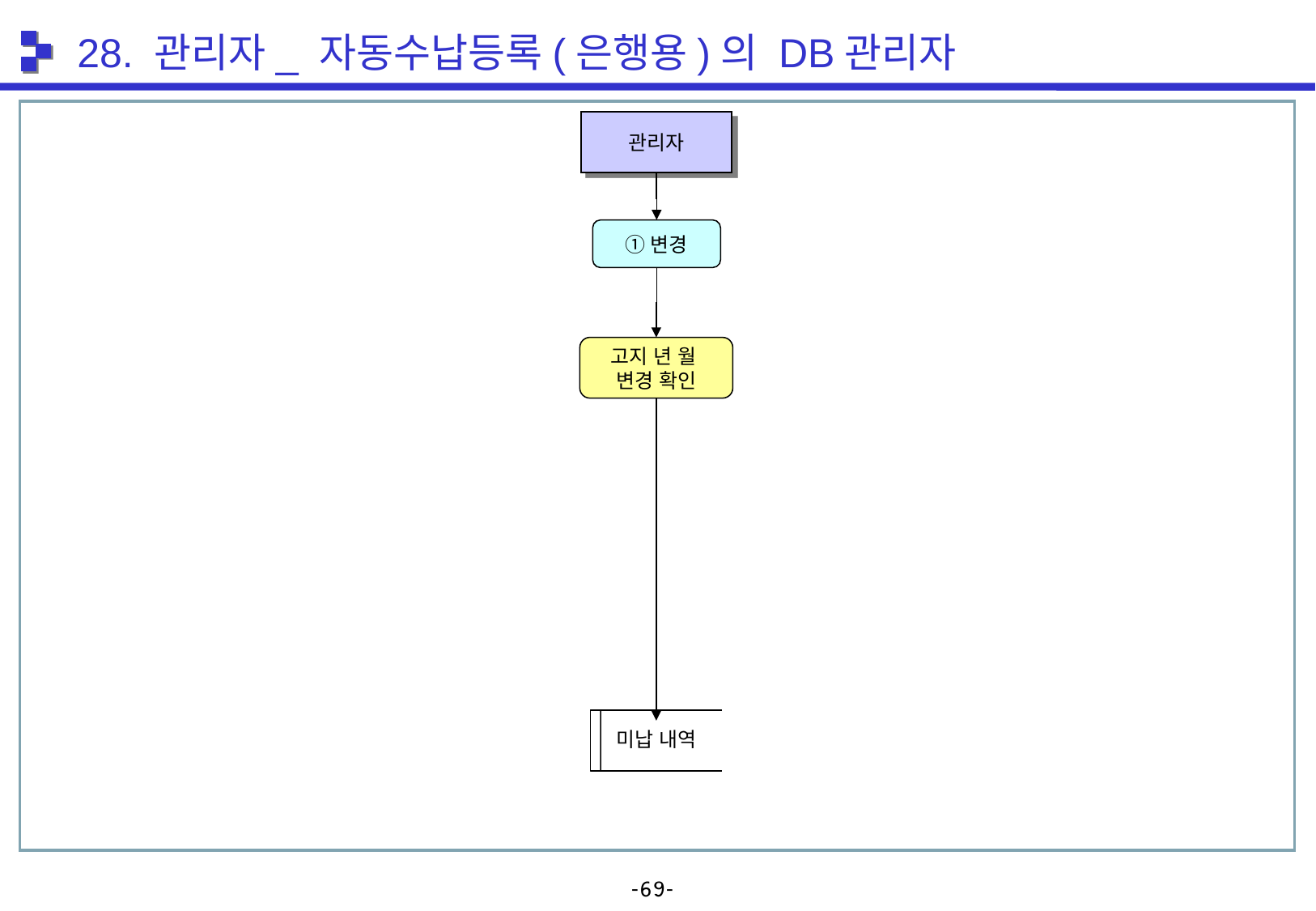

28. 관리자_ 자동수납등록(은행용)의 DB관리자

관리자
①변경
고지 년 월
변경 확인

미납 내역